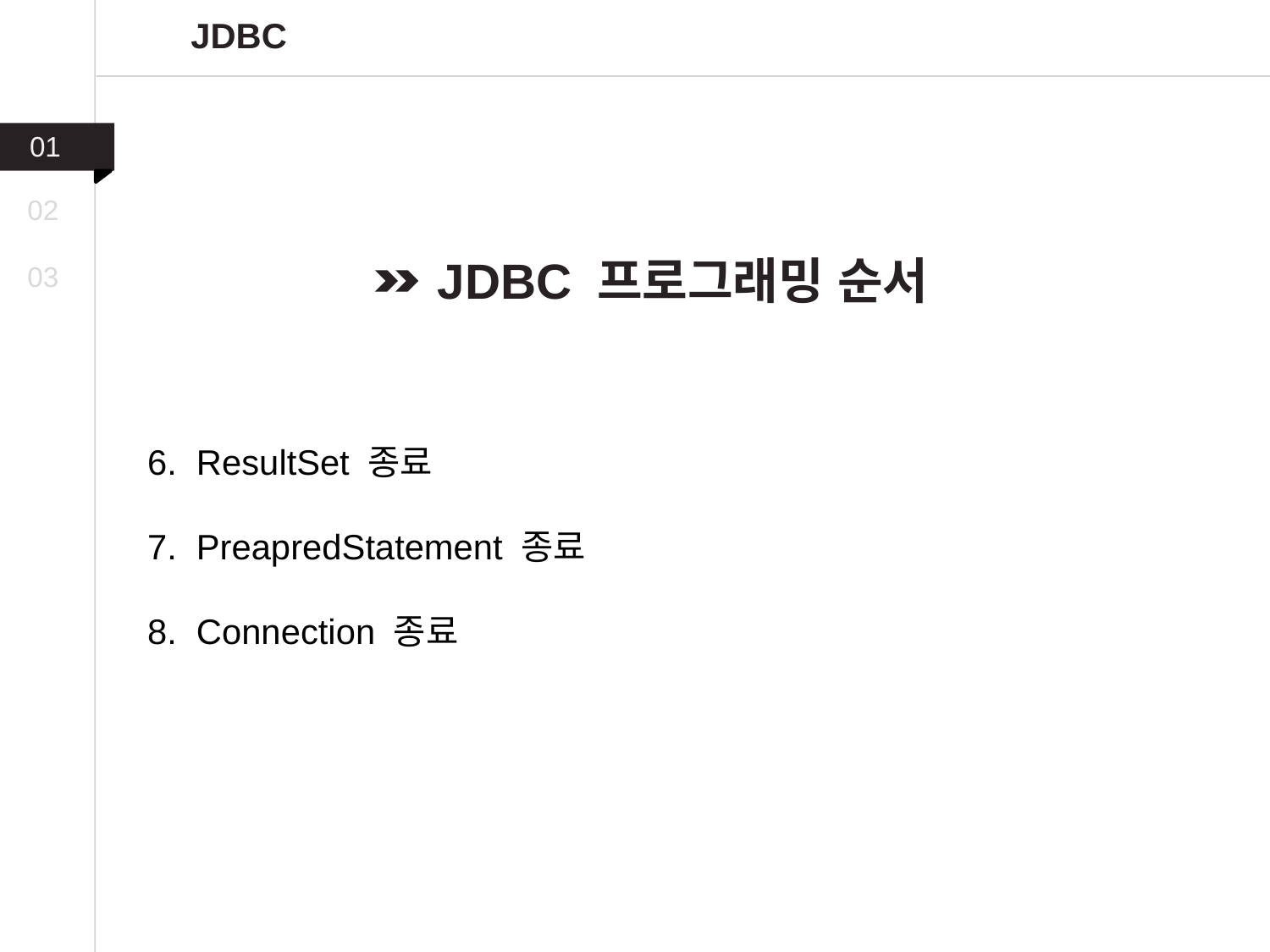

JDBC
01

02
  JDBC 프로그래밍 순서
03

6.  ResultSet 종료

7.  PreapredStatement 종료

8.  Connection 종료